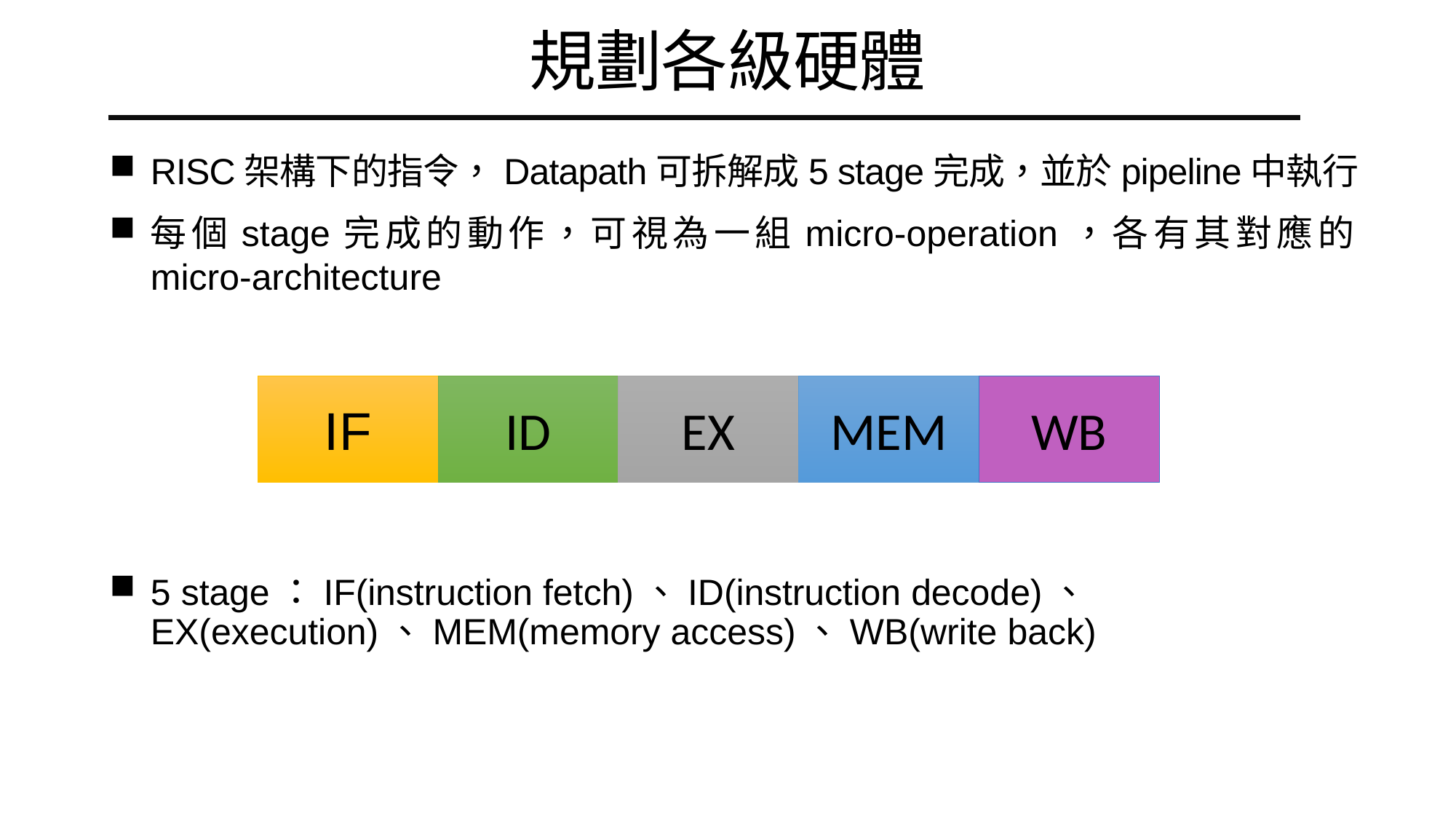

規劃各級硬體
RISC架構下的指令，Datapath可拆解成5 stage完成，並於pipeline中執行
每個stage完成的動作，可視為一組micro-operation，各有其對應的micro-architecture
IF
ID
EX
MEM
WB
5 stage：IF(instruction fetch)、ID(instruction decode)、 EX(execution)、MEM(memory access)、WB(write back)